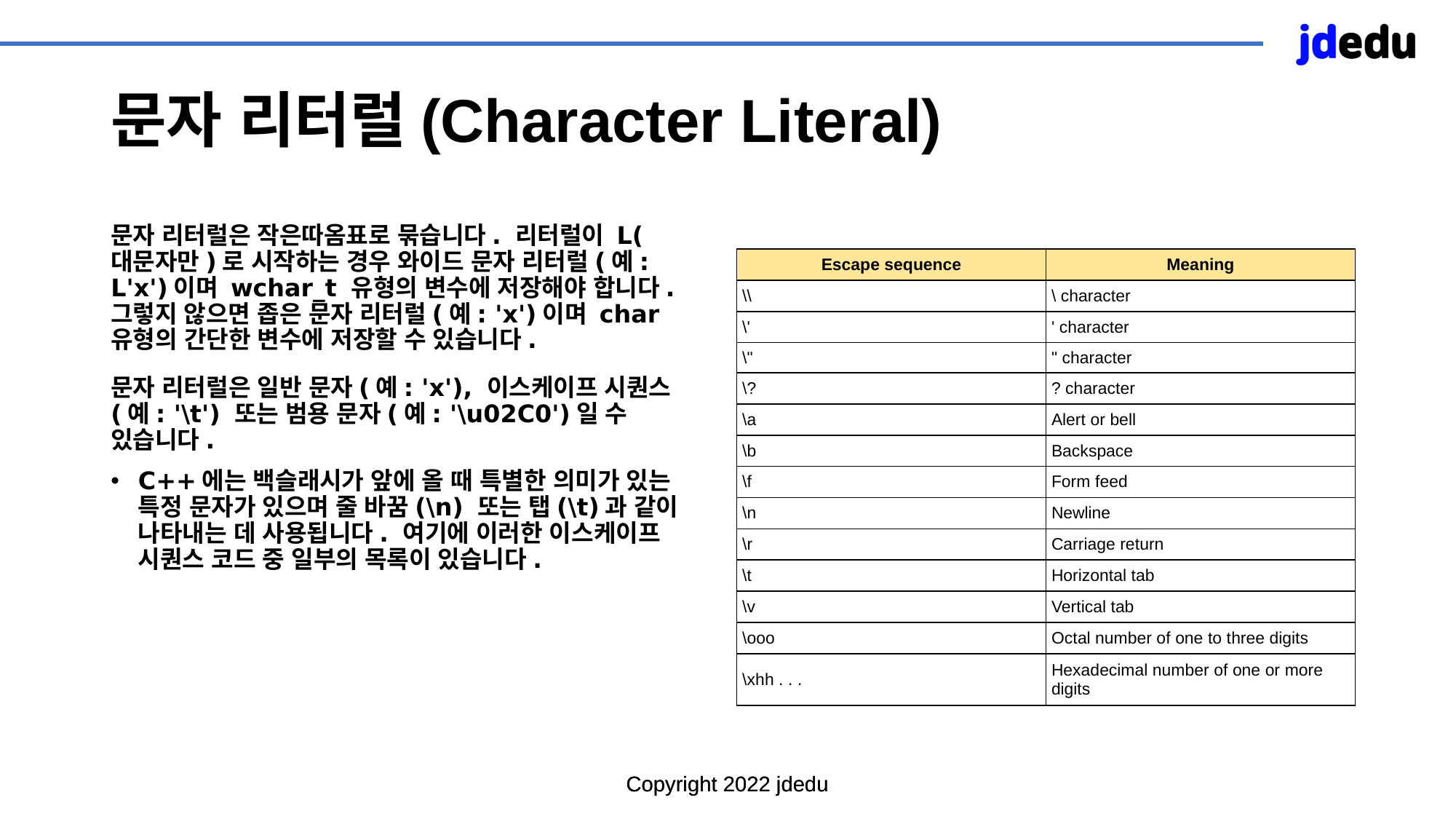

# 문자 리터럴(Character Literal)
문자 리터럴은 작은따옴표로 묶습니다. 리터럴이 L(대문자만)로 시작하는 경우 와이드 문자 리터럴(예: L'x')이며 wchar_t 유형의 변수에 저장해야 합니다. 그렇지 않으면 좁은 문자 리터럴(예: 'x')이며 char 유형의 간단한 변수에 저장할 수 있습니다.
문자 리터럴은 일반 문자(예: 'x'), 이스케이프 시퀀스(예: '\t') 또는 범용 문자(예: '\u02C0')일 수 있습니다.
C++에는 백슬래시가 앞에 올 때 특별한 의미가 있는 특정 문자가 있으며 줄 바꿈(\n) 또는 탭(\t)과 같이 나타내는 데 사용됩니다. 여기에 이러한 이스케이프 시퀀스 코드 중 일부의 목록이 있습니다.
| Escape sequence | Meaning |
| --- | --- |
| \\ | \ character |
| \' | ' character |
| \" | " character |
| \? | ? character |
| \a | Alert or bell |
| \b | Backspace |
| \f | Form feed |
| \n | Newline |
| \r | Carriage return |
| \t | Horizontal tab |
| \v | Vertical tab |
| \ooo | Octal number of one to three digits |
| \xhh . . . | Hexadecimal number of one or more digits |